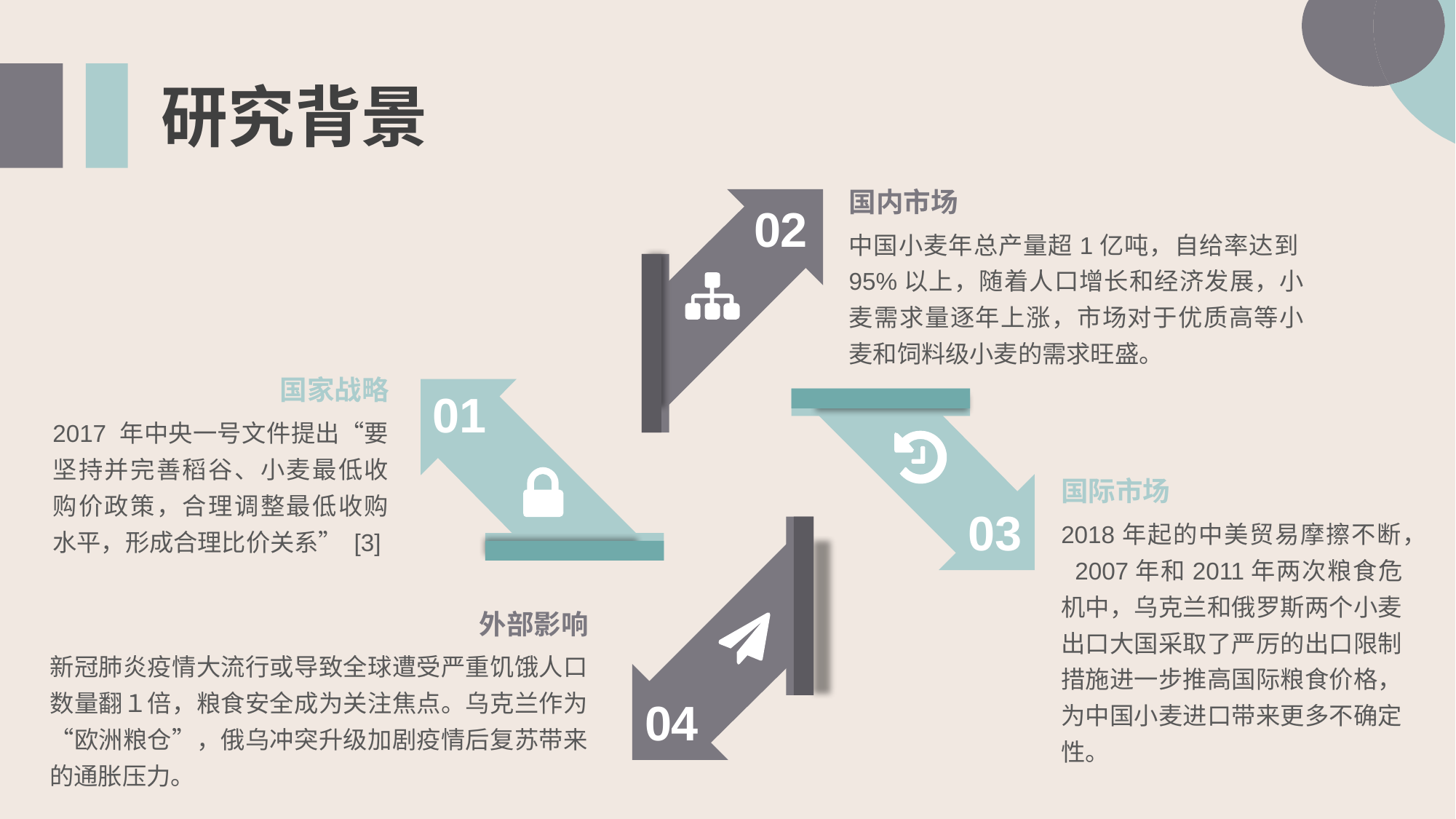

研究背景
国内市场
中国小麦年总产量超1亿吨，自给率达到95%以上，随着人口增长和经济发展，小麦需求量逐年上涨，市场对于优质高等小麦和饲料级小麦的需求旺盛。
02

01

03
国家战略
2017 年中央一号文件提出“要坚持并完善稻谷、小麦最低收购价政策，合理调整最低收购水平，形成合理比价关系” [3]

国际市场
2018年起的中美贸易摩擦不断， 2007年和2011年两次粮食危机中，乌克兰和俄罗斯两个小麦出口大国采取了严厉的出口限制措施进一步推高国际粮食价格，为中国小麦进口带来更多不确定性。

04
外部影响
新冠肺炎疫情大流行或导致全球遭受严重饥饿人口数量翻１倍，粮食安全成为关注焦点。乌克兰作为“欧洲粮仓”，俄乌冲突升级加剧疫情后复苏带来的通胀压力。